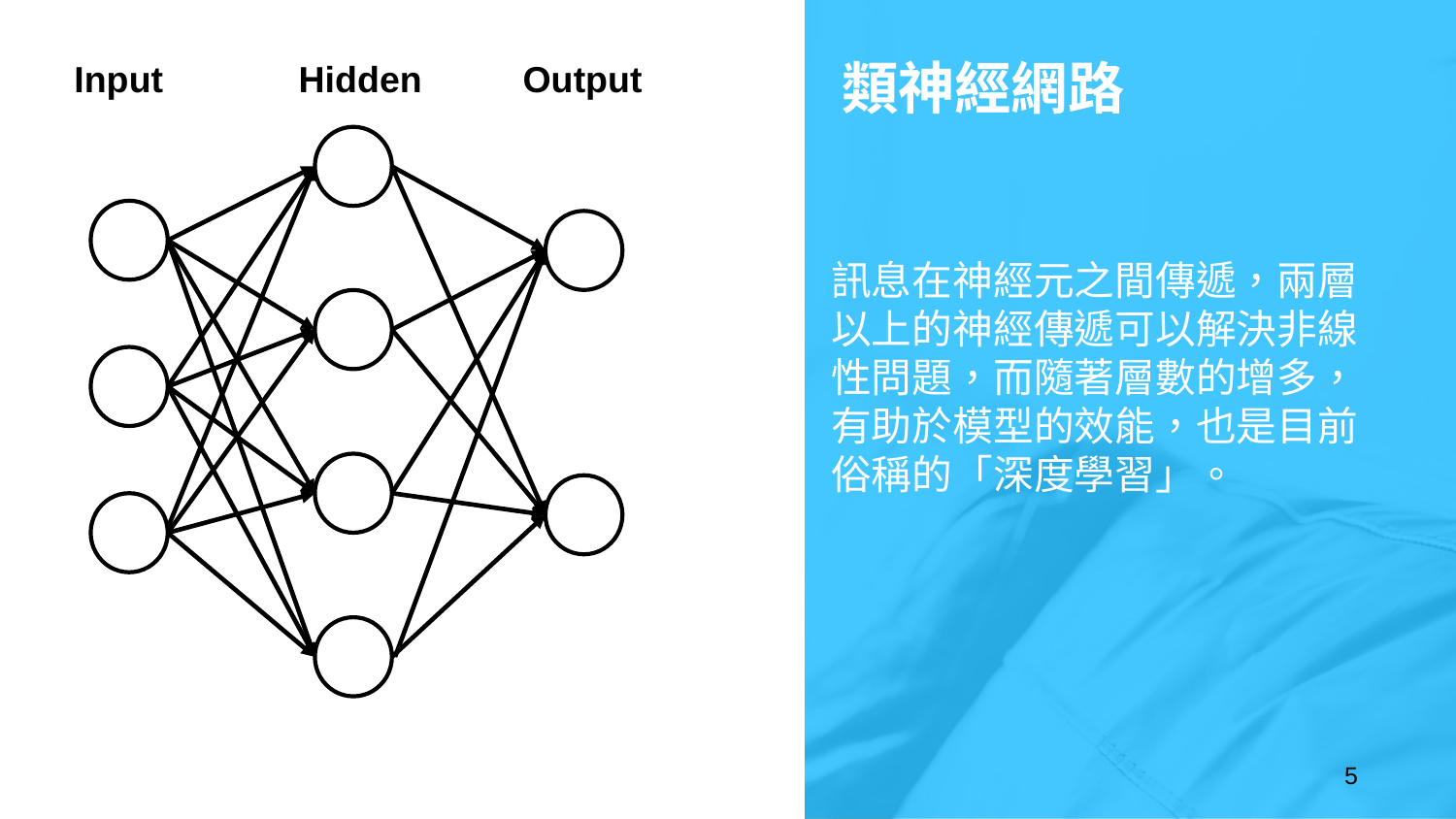

# 類神經網路
Input
Hidden
Output

訊息在神經元之間傳遞，兩層以上的神經傳遞可以解決非線性問題，而隨著層數的增多，有助於模型的效能，也是目前俗稱的「深度學習」。

5